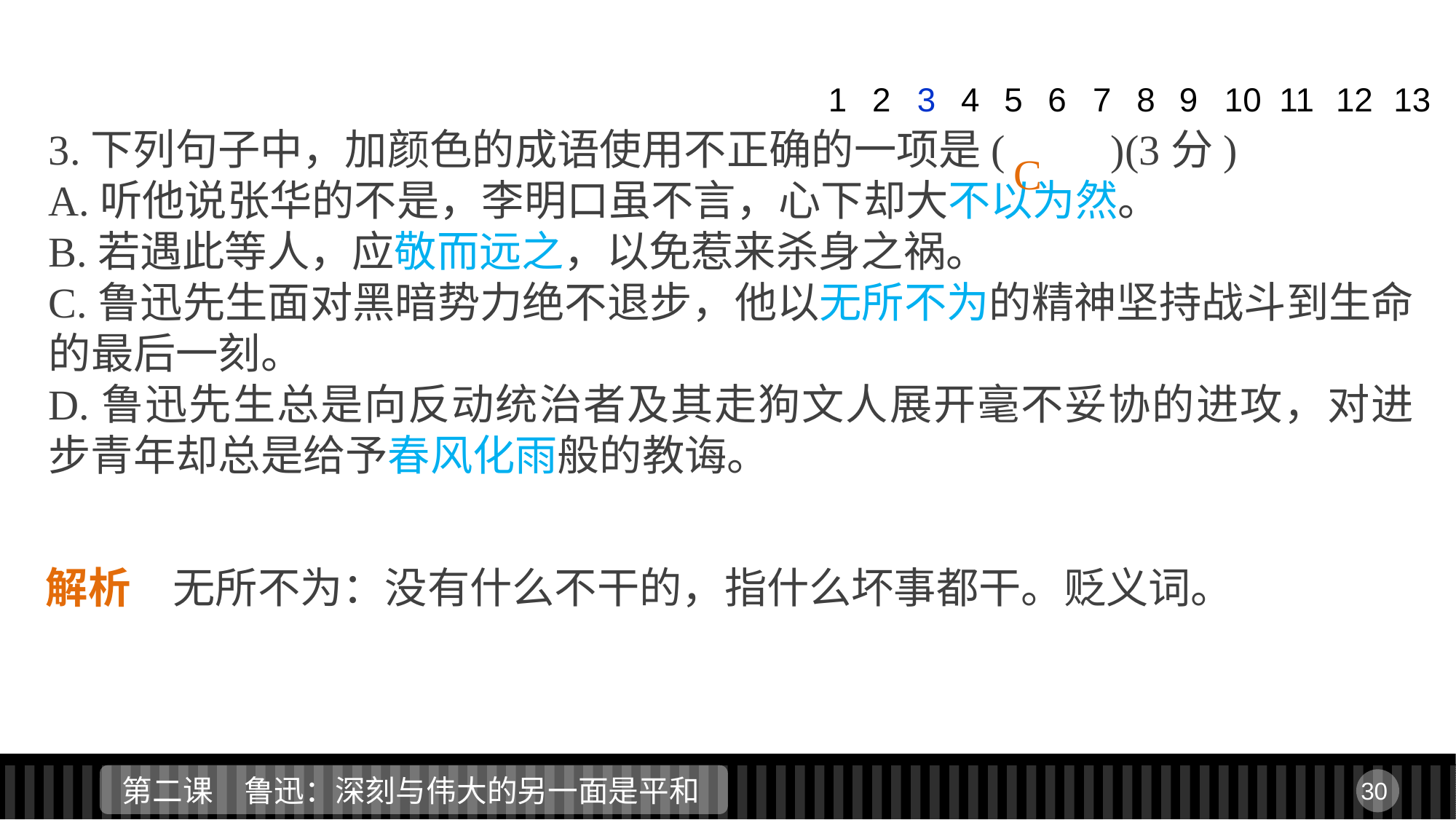

1
2
3
4
5
6
7
8
9
11
12
13
10
C
3.下列句子中，加颜色的成语使用不正确的一项是(　　)(3分)
A.听他说张华的不是，李明口虽不言，心下却大不以为然。
B.若遇此等人，应敬而远之，以免惹来杀身之祸。
C.鲁迅先生面对黑暗势力绝不退步，他以无所不为的精神坚持战斗到生命的最后一刻。
D.鲁迅先生总是向反动统治者及其走狗文人展开毫不妥协的进攻，对进步青年却总是给予春风化雨般的教诲。
解析　无所不为：没有什么不干的，指什么坏事都干。贬义词。